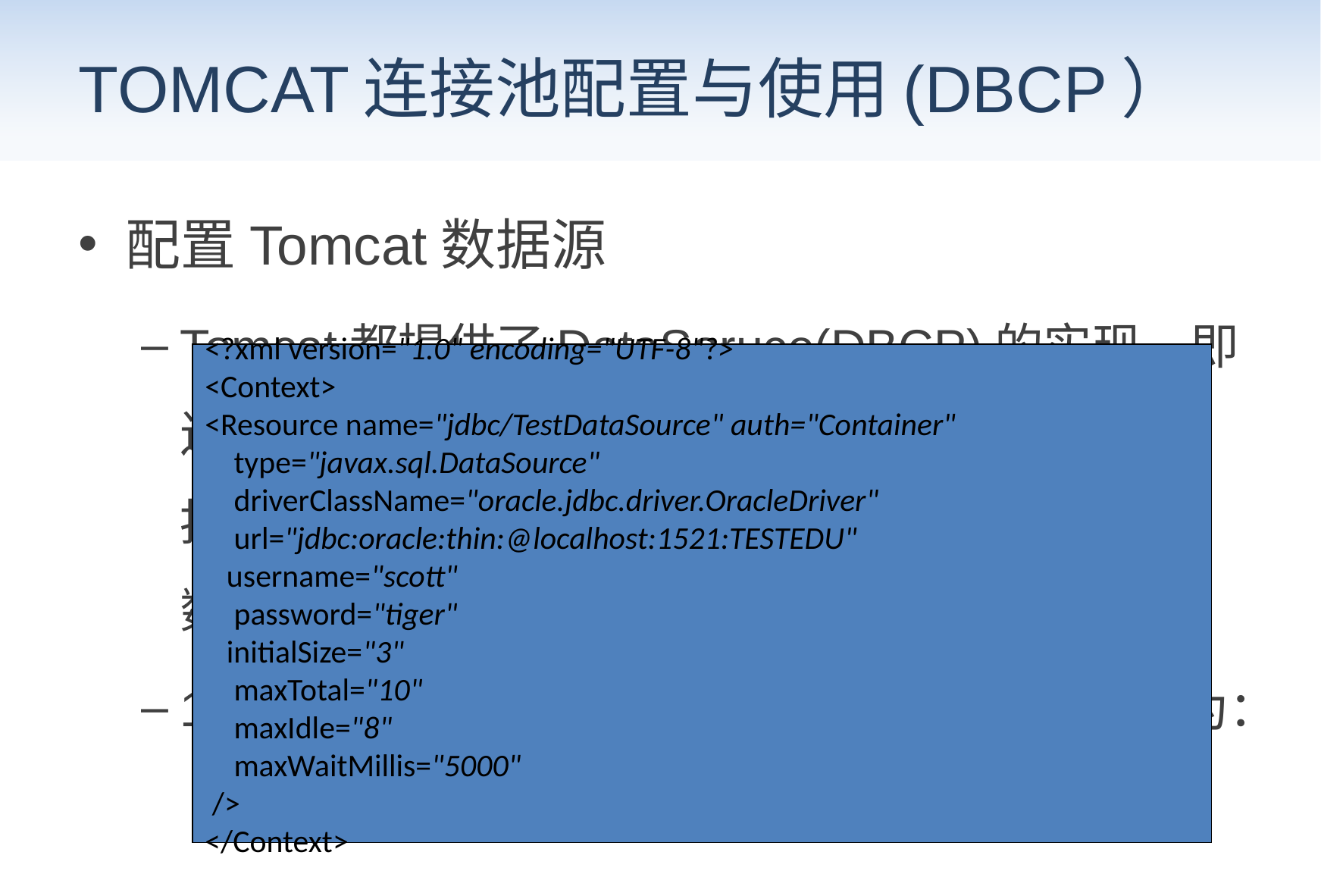

# TOMCAT连接池配置与使用(DBCP）
配置Tomcat数据源
Tomcat都提供了DataSoruce(DBCP)的实现，即连接池的实现。通常我们把DataSource的实现，按其英文含义称之为数据源，数据源中都包含了数据库连接池的实现。
1、在META-INF新建context.xml文件，内容为：

<?xml version="1.0" encoding="UTF-8"?>
<Context>
<Resource name="jdbc/TestDataSource" auth="Container"
    type="javax.sql.DataSource"
    driverClassName="oracle.jdbc.driver.OracleDriver"
    url="jdbc:oracle:thin:@localhost:1521:TESTEDU"
   username="scott"
    password="tiger"
   initialSize="3"
    maxTotal="10"
    maxIdle="8"
    maxWaitMillis="5000"
 />
</Context>